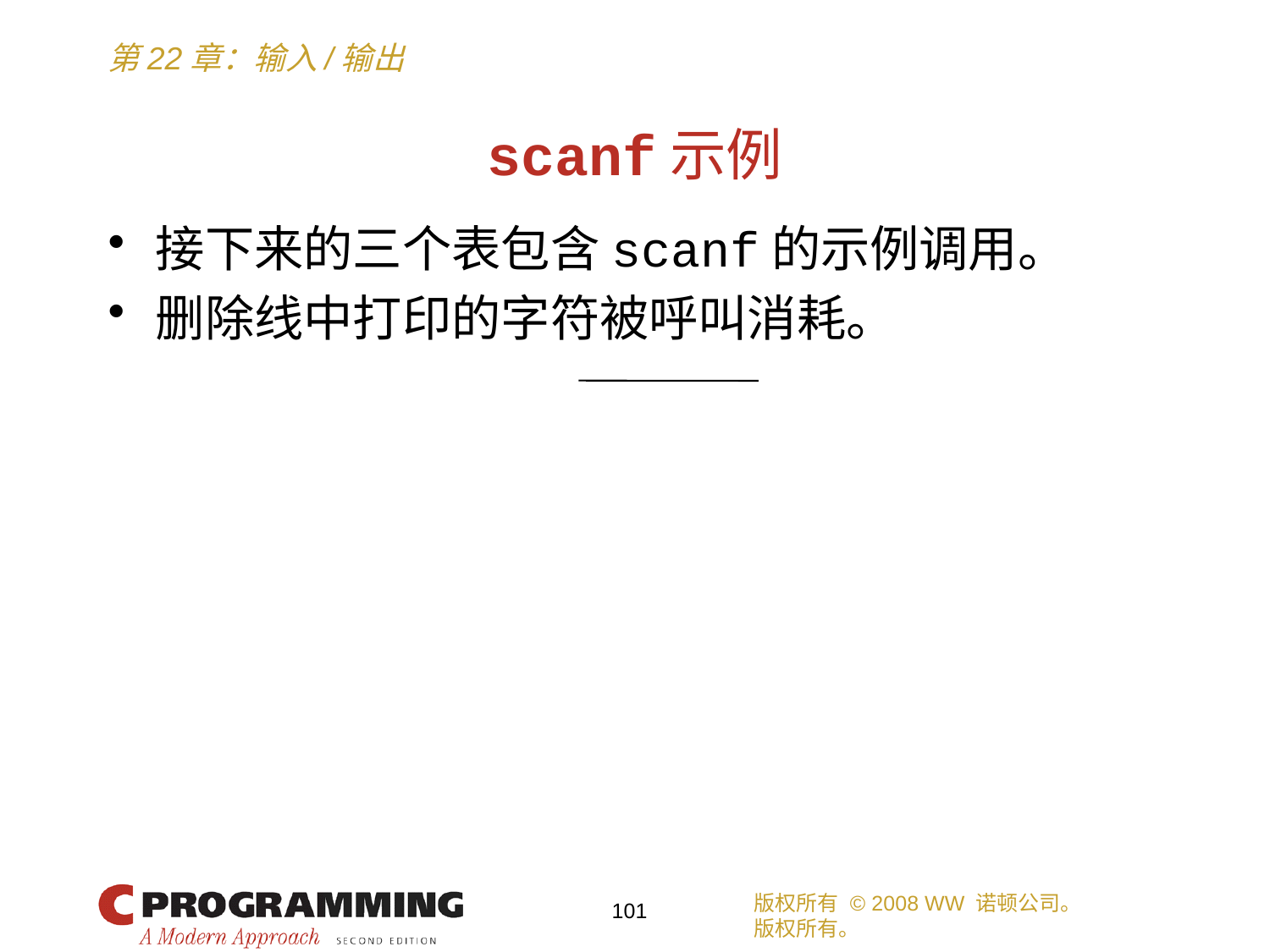

# scanf示例
接下来的三个表包含scanf的示例调用。
删除线中打印的字符被呼叫消耗。
版权所有 © 2008 WW 诺顿公司。
版权所有。
101